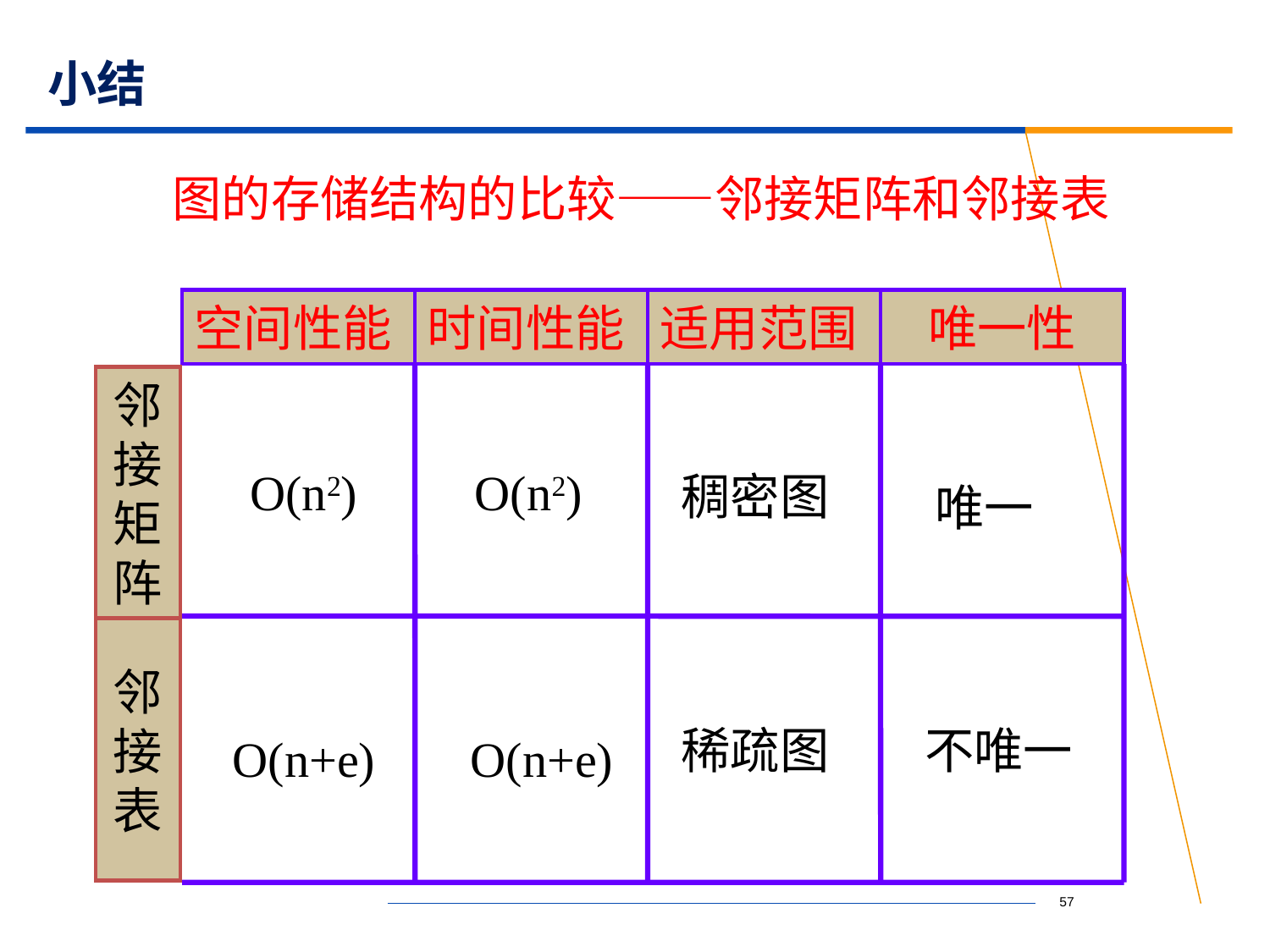

# 小结
图的存储结构的比较——邻接矩阵和邻接表
空间性能
时间性能
适用范围
唯一性

邻
接
矩
阵
邻
接
表
O(n2)
O(n2)
O(n+e)
稠密图
稀疏图
唯一
不唯一
O(n+e)